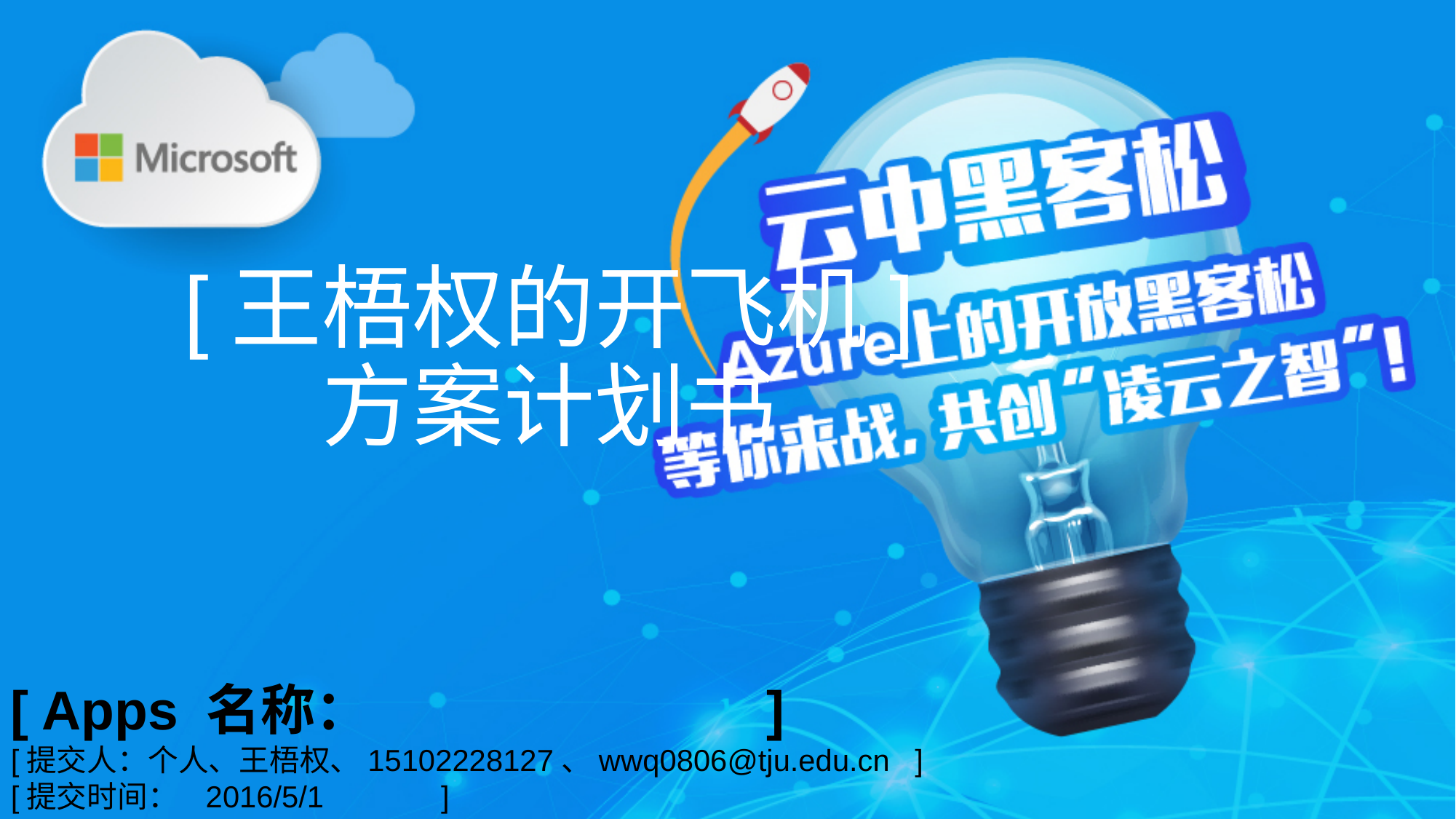

[王梧权的开飞机]
方案计划书
[ Apps 名称：                               ]
[提交人：个人、王梧权、15102228127、wwq0806@tju.edu.cn   ]
[提交时间：   2016/5/1              ]